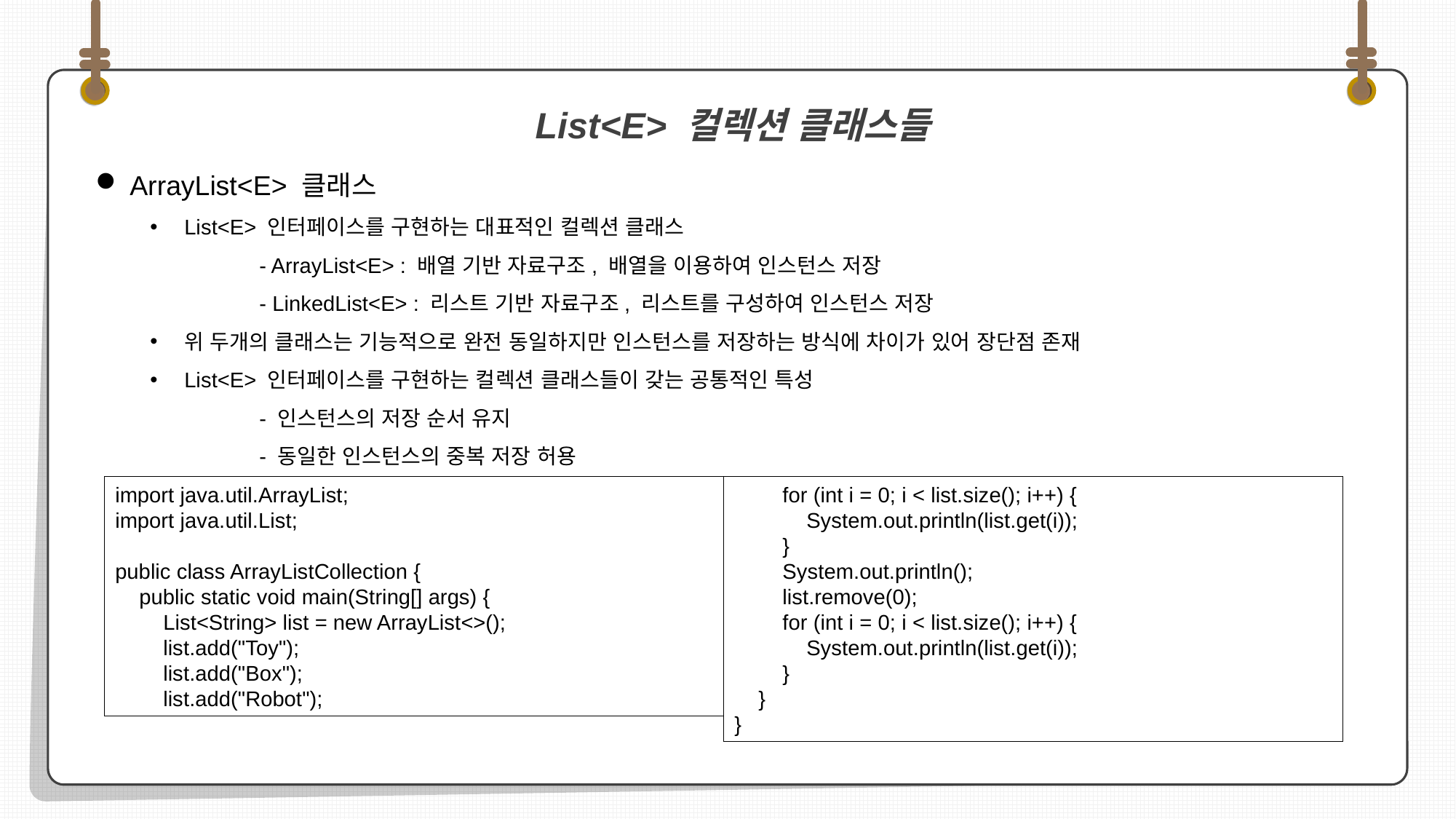

ArrayList<E> 클래스
List<E> 인터페이스를 구현하는 대표적인 컬렉션 클래스
	- ArrayList<E> : 배열 기반 자료구조, 배열을 이용하여 인스턴스 저장
	- LinkedList<E> : 리스트 기반 자료구조, 리스트를 구성하여 인스턴스 저장
위 두개의 클래스는 기능적으로 완전 동일하지만 인스턴스를 저장하는 방식에 차이가 있어 장단점 존재
List<E> 인터페이스를 구현하는 컬렉션 클래스들이 갖는 공통적인 특성
	- 인스턴스의 저장 순서 유지
	- 동일한 인스턴스의 중복 저장 허용

 List<E> 컬렉션 클래스들

        for (int i = 0; i < list.size(); i++) {
            System.out.println(list.get(i));
        }
        System.out.println();
        list.remove(0);
        for (int i = 0; i < list.size(); i++) {
            System.out.println(list.get(i));
        }
    }
}
import java.util.ArrayList;
import java.util.List;

public class ArrayListCollection {
    public static void main(String[] args) {
        List<String> list = new ArrayList<>();
        list.add("Toy");
        list.add("Box");
        list.add("Robot");